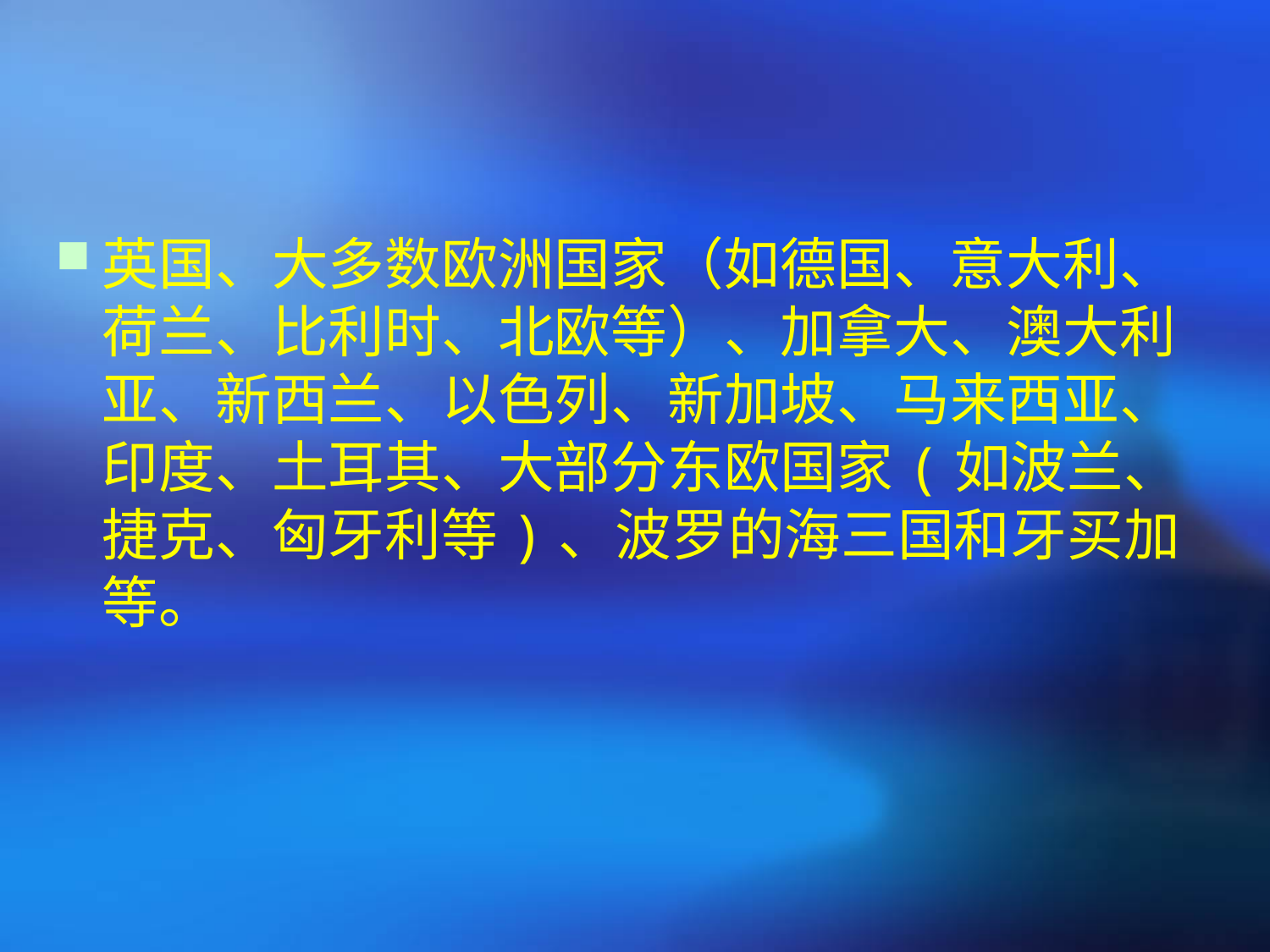

英国、大多数欧洲国家（如德国、意大利、荷兰、比利时、北欧等）、加拿大、澳大利亚、新西兰、以色列、新加坡、马来西亚、印度、土耳其、大部分东欧国家(如波兰、捷克、匈牙利等)、波罗的海三国和牙买加等。